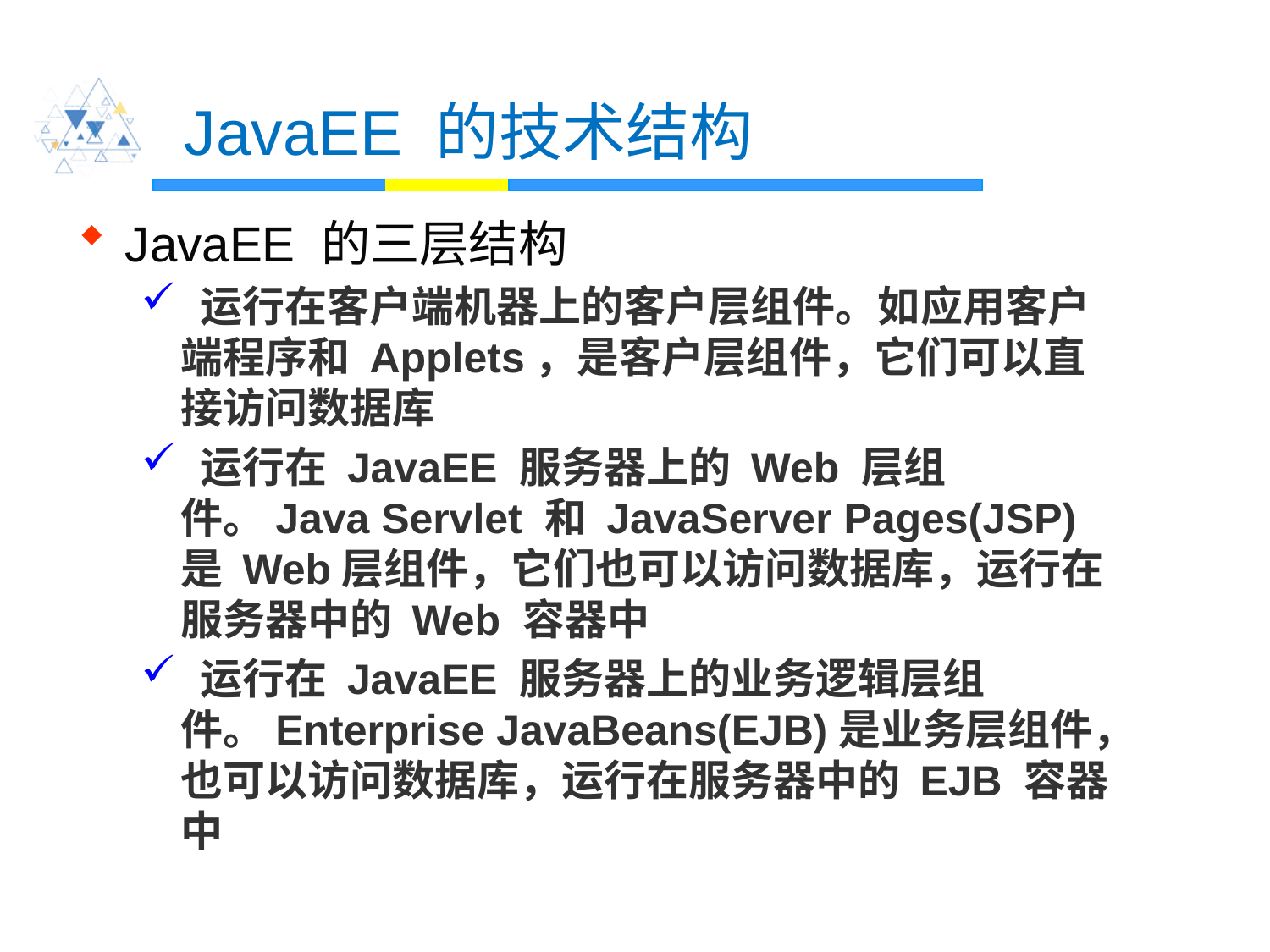

# JavaEE 的技术结构
JavaEE 的三层结构
 运行在客户端机器上的客户层组件。如应用客户端程序和 Applets，是客户层组件，它们可以直接访问数据库
 运行在 JavaEE 服务器上的 Web 层组件。Java Servlet 和 JavaServer Pages(JSP)是 Web层组件，它们也可以访问数据库，运行在服务器中的 Web 容器中
 运行在 JavaEE 服务器上的业务逻辑层组件。Enterprise JavaBeans(EJB)是业务层组件，也可以访问数据库，运行在服务器中的 EJB 容器中